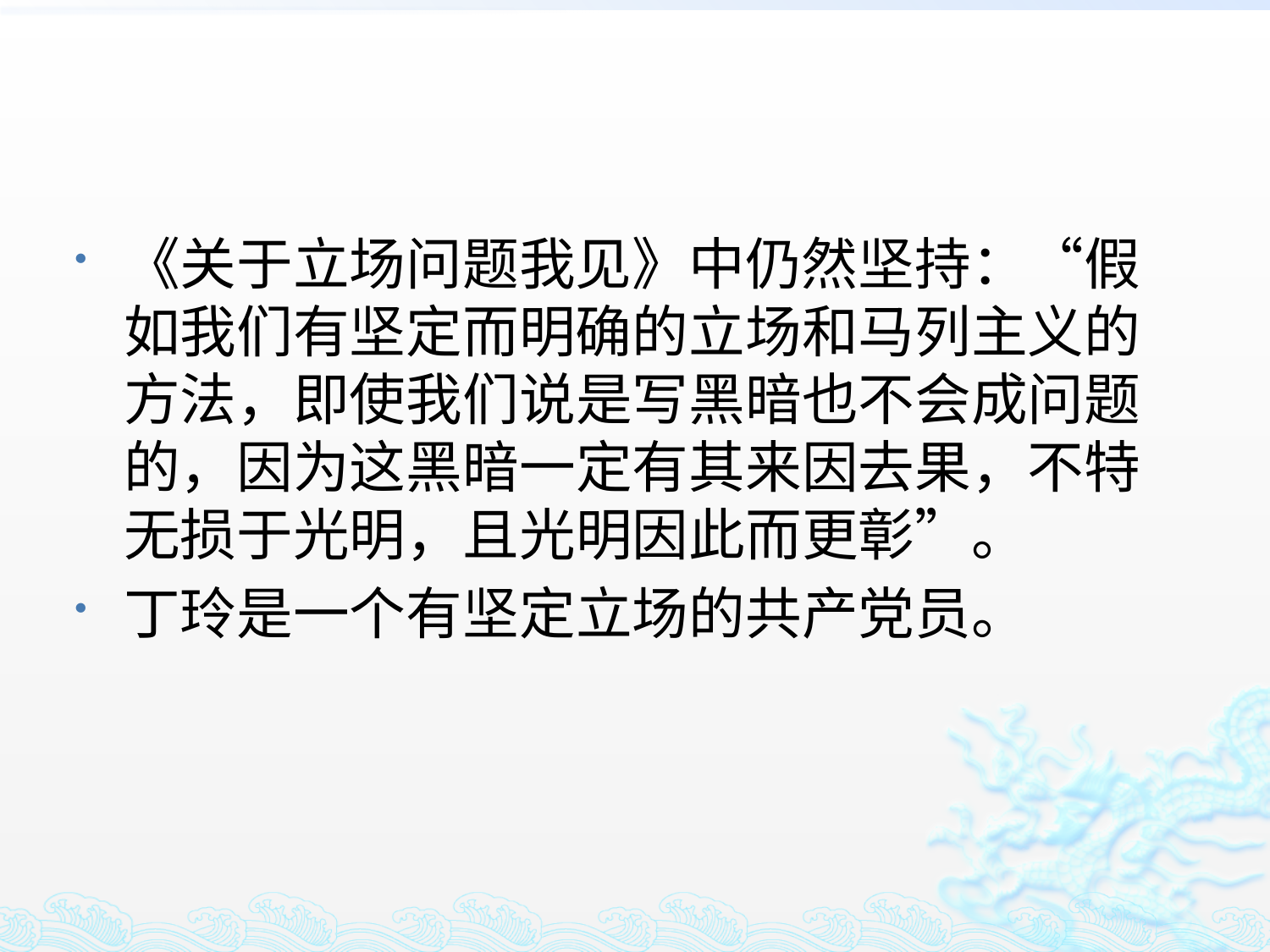

#
《关于立场问题我见》中仍然坚持：“假如我们有坚定而明确的立场和马列主义的方法，即使我们说是写黑暗也不会成问题的，因为这黑暗一定有其来因去果，不特无损于光明，且光明因此而更彰”。
丁玲是一个有坚定立场的共产党员。